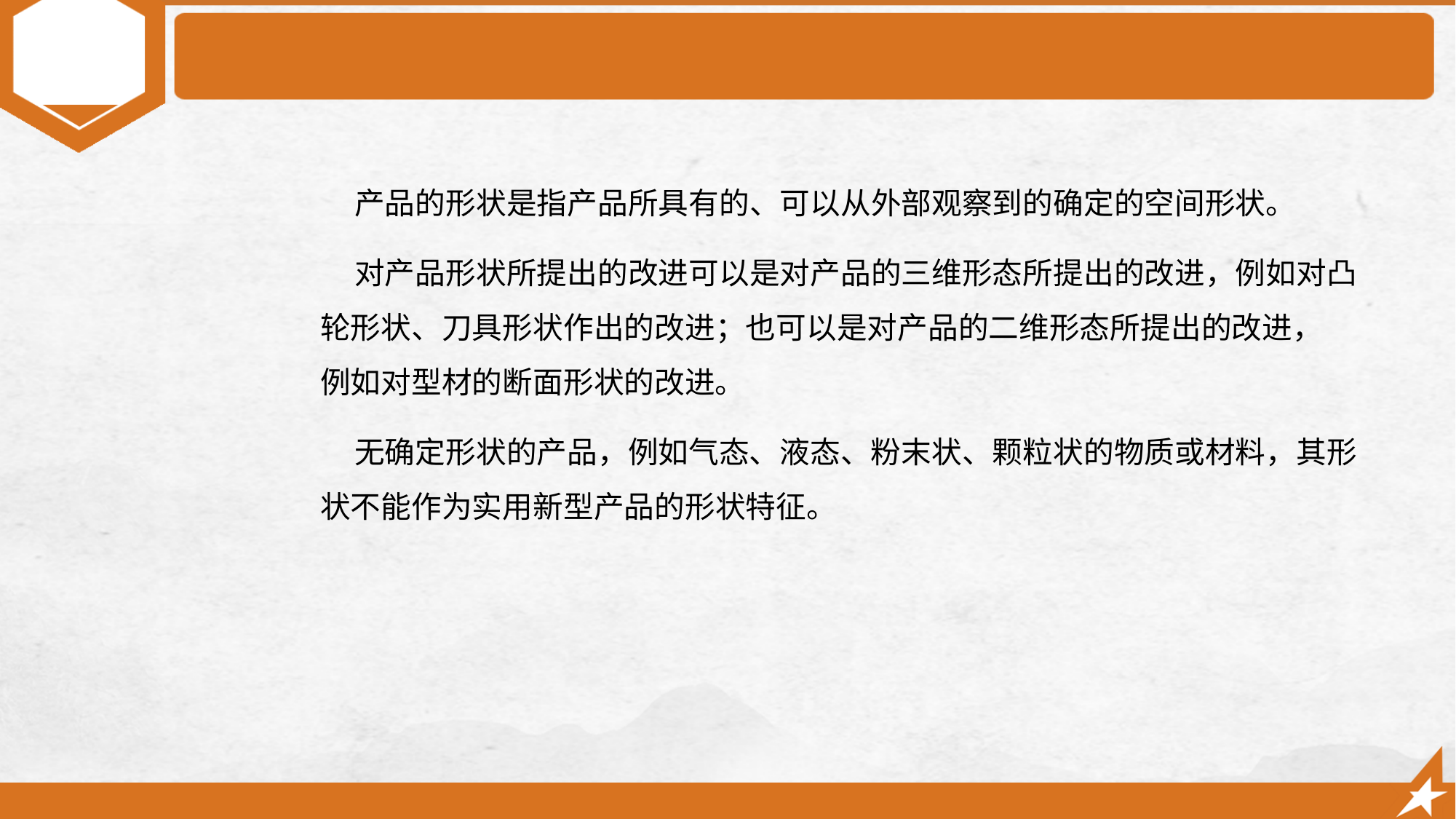

产品的形状是指产品所具有的、可以从外部观察到的确定的空间形状。
    对产品形状所提出的改进可以是对产品的三维形态所提出的改进，例如对凸轮形状、刀具形状作出的改进；也可以是对产品的二维形态所提出的改进， 例如对型材的断面形状的改进。
    无确定形状的产品，例如气态、液态、粉末状、颗粒状的物质或材料，其形状不能作为实用新型产品的形状特征。